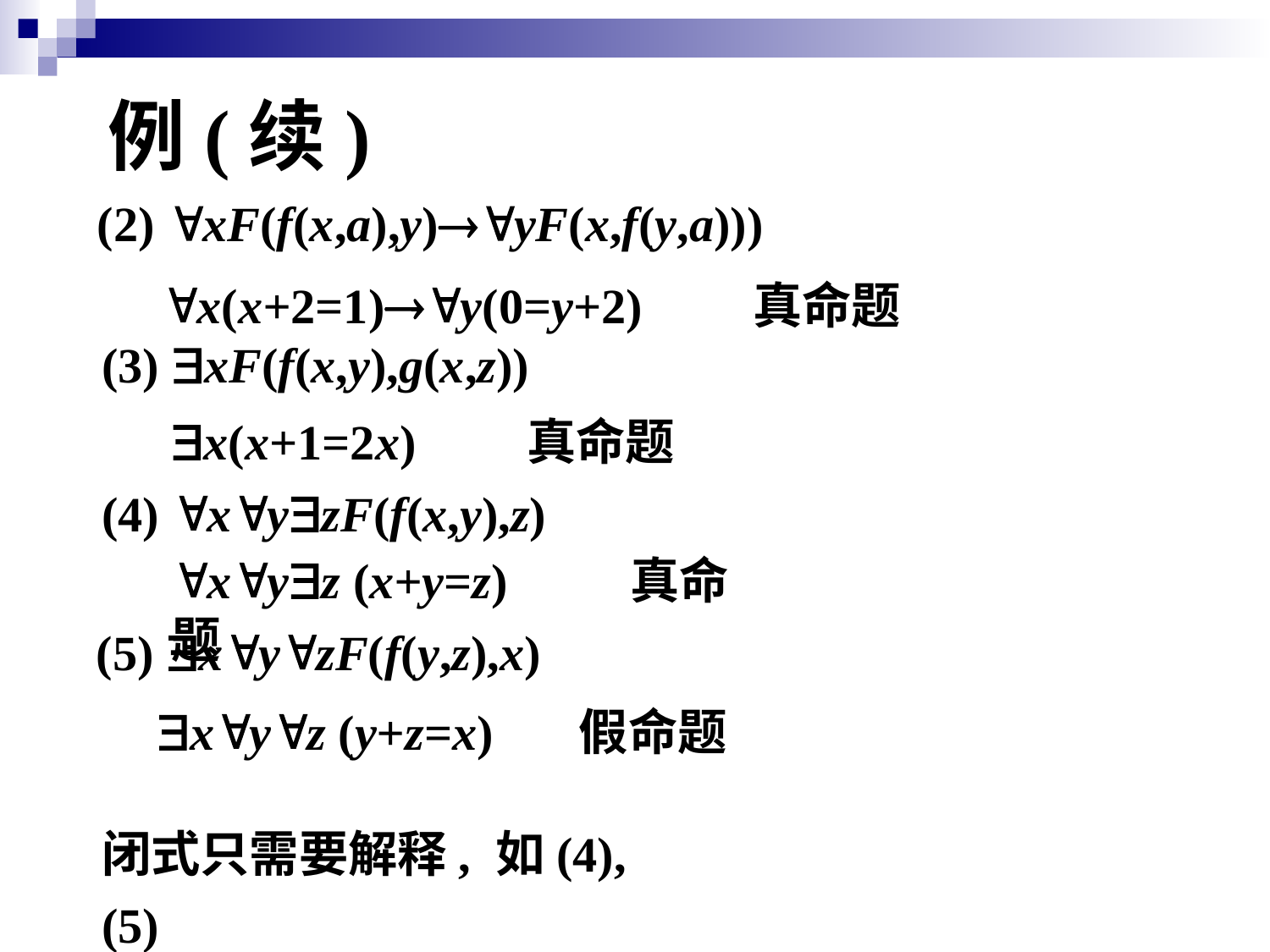

# 例(续)
(2) ∀xF(f(x,a),y)→∀yF(x,f(y,a)))

∀x(x+2=1)→∀y(0=y+2)        真命题
(3) ∃xF(f(x,y),g(x,z))
∃x(x+1=2x)        真命题
(4) ∀x∀y∃zF(f(x,y),z)
∀x∀y∃z (x+y=z)         真命题
(5) ∃x∀y∀zF(f(y,z),x)
∃x∀y∀z (y+z=x)      假命题
闭式只需要解释, 如(4),(5)
11